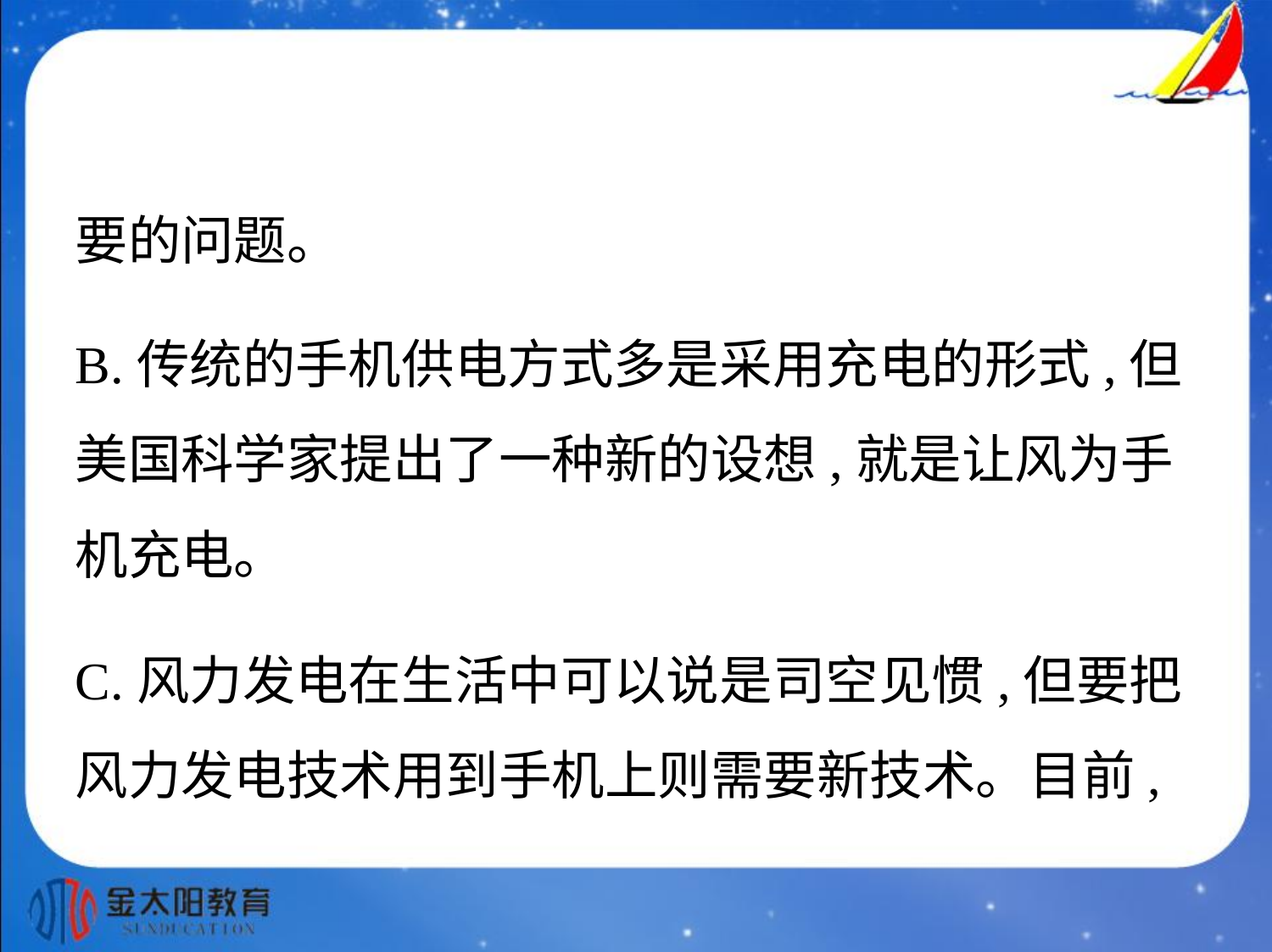

要的问题。
B.传统的手机供电方式多是采用充电的形式,但
美国科学家提出了一种新的设想,就是让风为手
机充电。
C.风力发电在生活中可以说是司空见惯,但要把
风力发电技术用到手机上则需要新技术。目前,